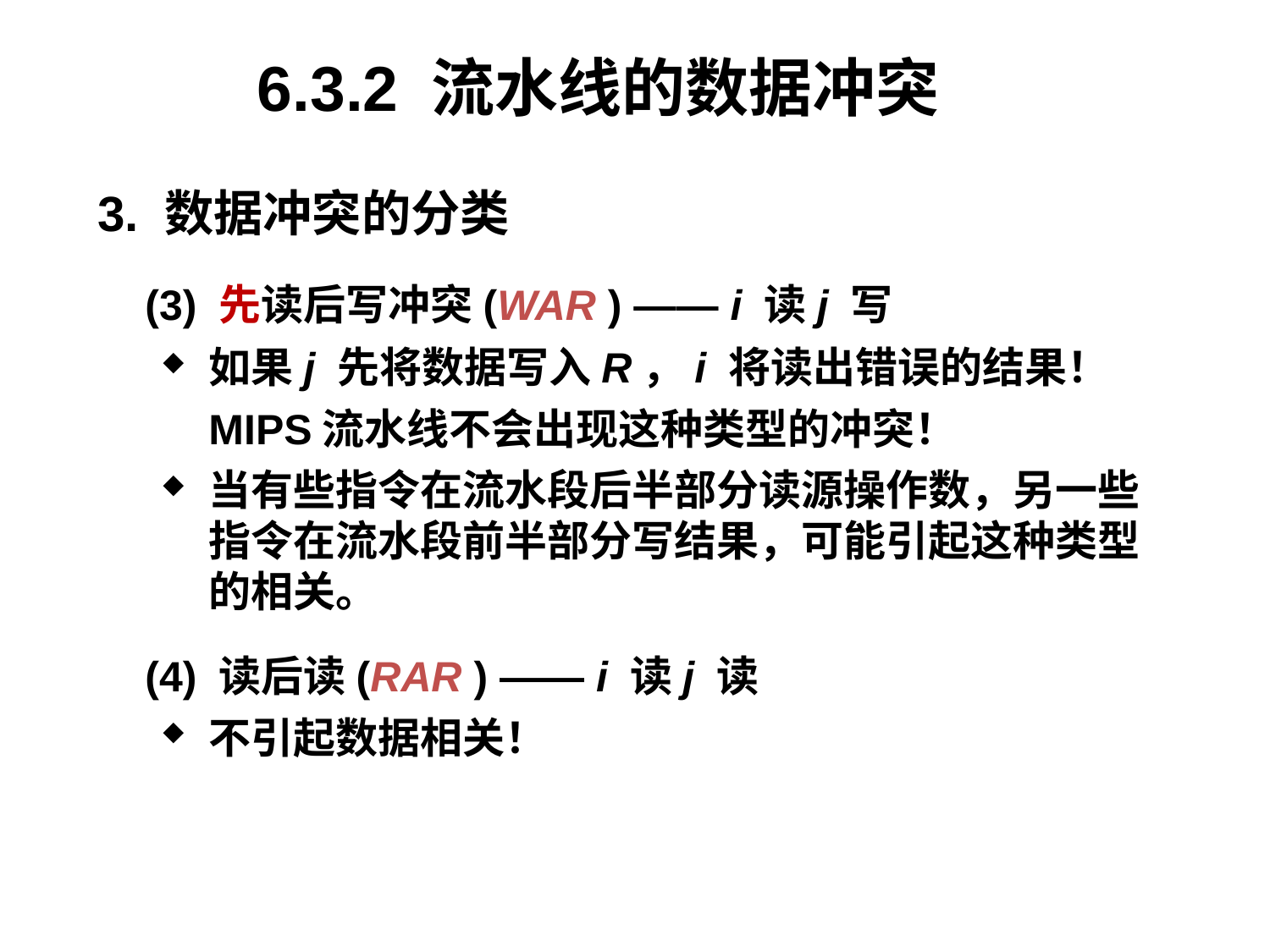

6.3.2 流水线的数据冲突
3. 数据冲突的分类
	(3) 先读后写冲突(WAR ) —— i 读j 写
如果j 先将数据写入R，i 将读出错误的结果！
	MIPS流水线不会出现这种类型的冲突！
当有些指令在流水段后半部分读源操作数，另一些指令在流水段前半部分写结果，可能引起这种类型的相关。
	(4) 读后读(RAR ) —— i 读j 读
不引起数据相关！